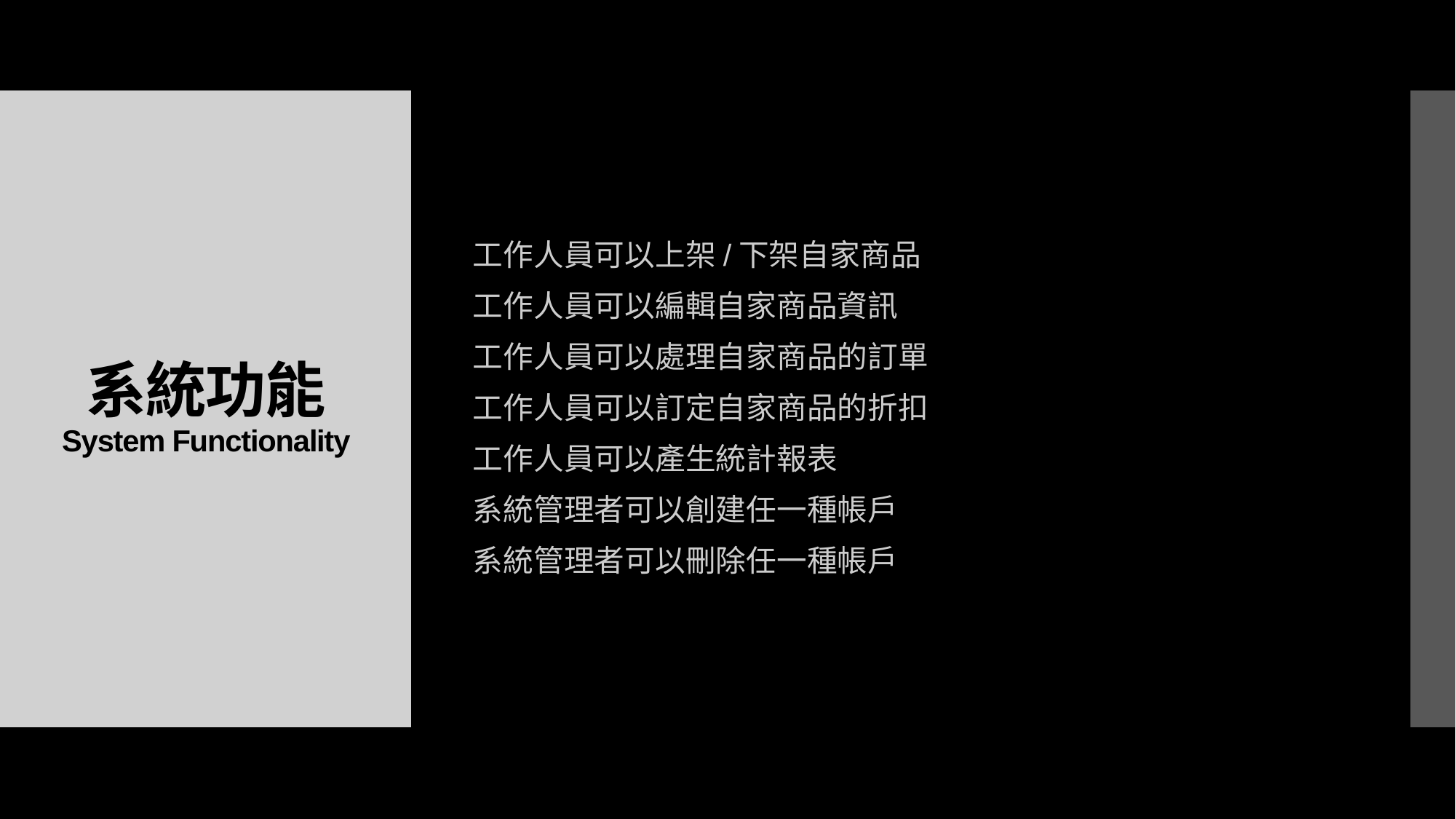

工作人員可以上架/下架自家商品
工作人員可以編輯自家商品資訊
工作人員可以處理自家商品的訂單
工作人員可以訂定自家商品的折扣
工作人員可以產生統計報表
系統管理者可以創建任一種帳戶
系統管理者可以刪除任一種帳戶
# 系統功能 System Functionality